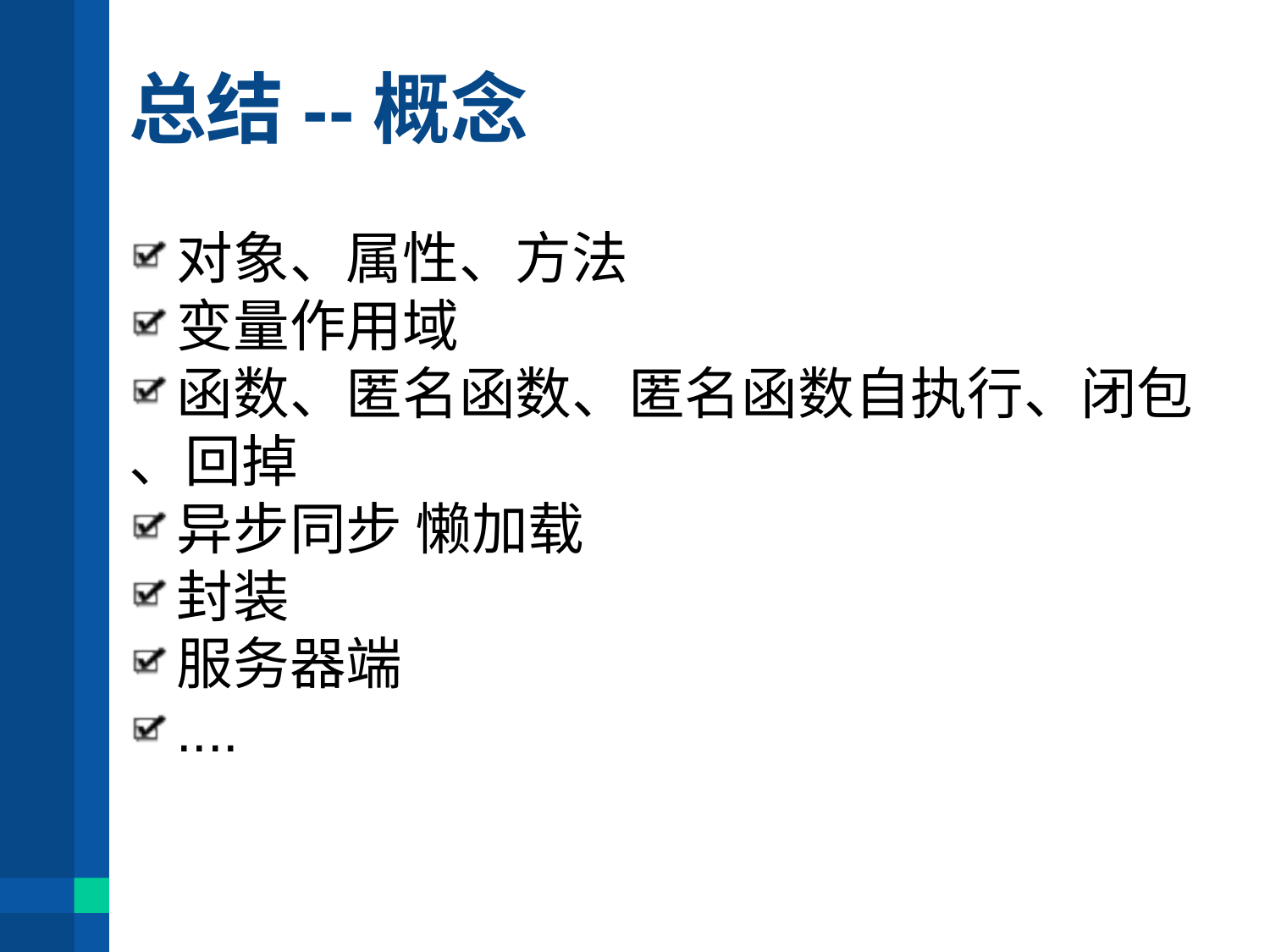

# 总结--概念
对象、属性、方法
变量作用域
函数、匿名函数、匿名函数自执行、闭包
、回掉
异步同步 懒加载
封装
服务器端
....